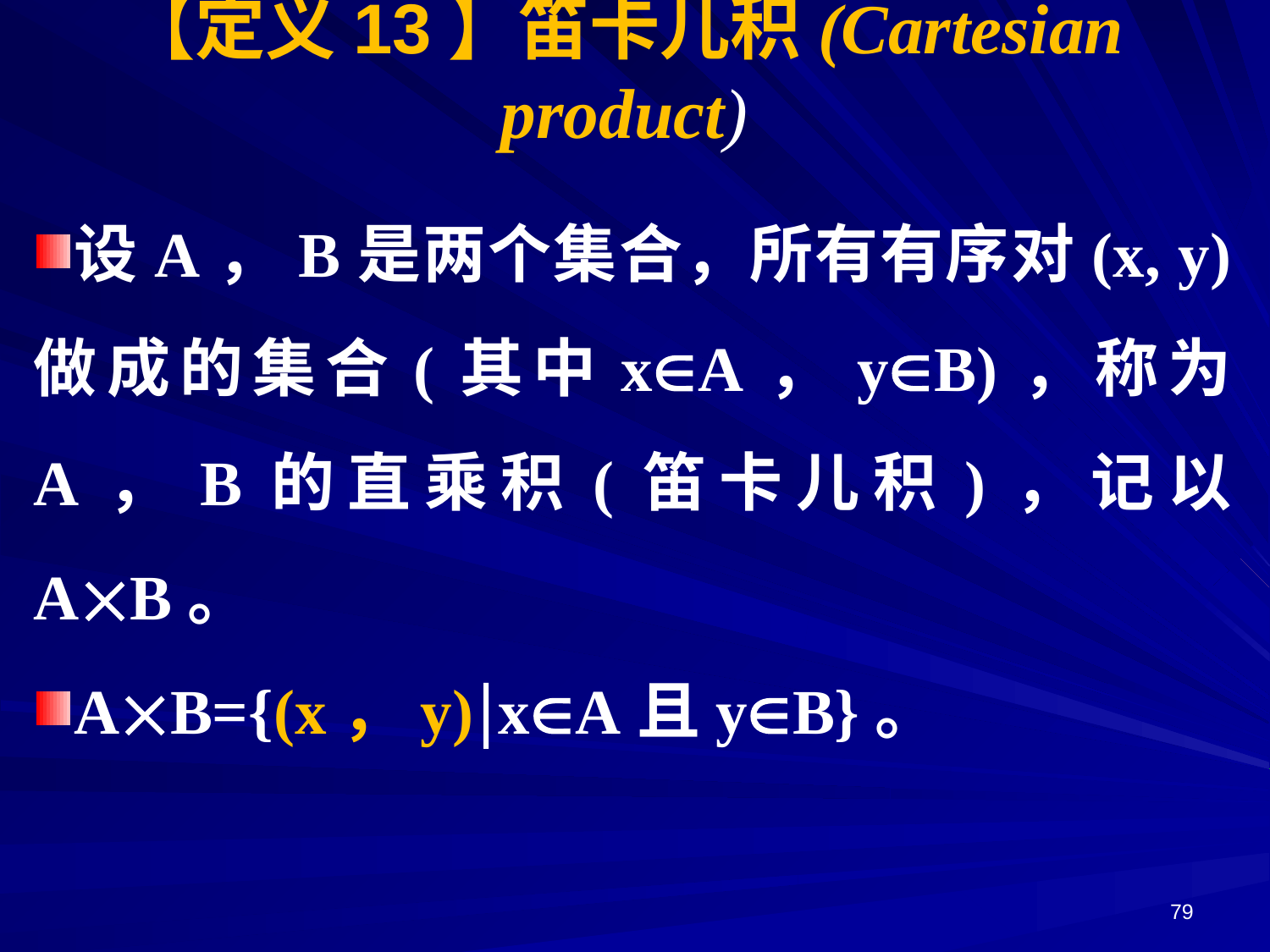

【定义13】笛卡儿积(Cartesian product)
设A，B是两个集合，所有有序对(x, y)做成的集合(其中x∈A，y∈B)，称为A，B的直乘积(笛卡儿积)，记以A×B。
A×B={(x，y)|x∈A且y∈B}。
79